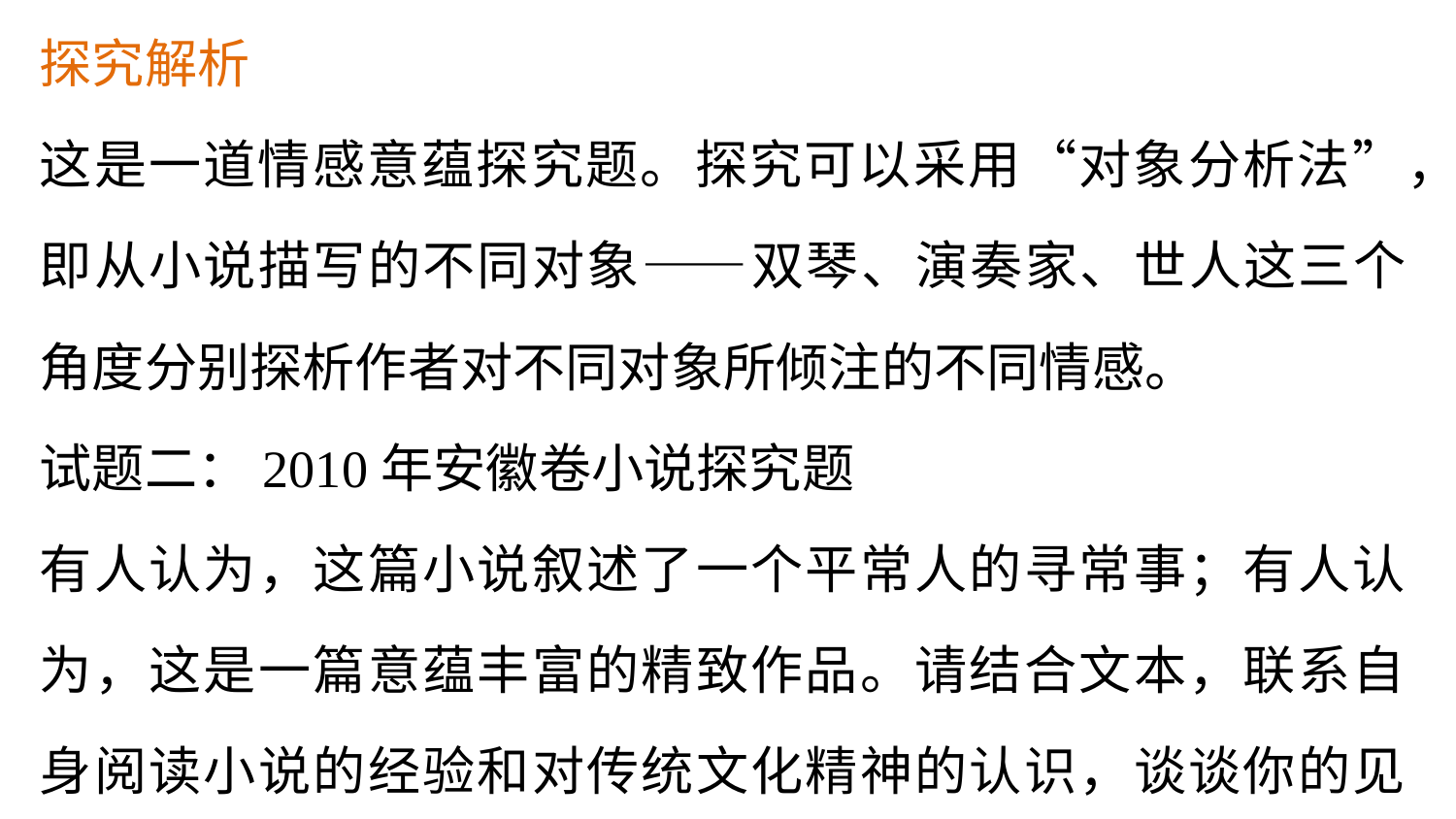

探究解析
这是一道情感意蕴探究题。探究可以采用“对象分析法”，即从小说描写的不同对象——双琴、演奏家、世人这三个角度分别探析作者对不同对象所倾注的不同情感。
试题二：2010年安徽卷小说探究题
有人认为，这篇小说叙述了一个平常人的寻常事；有人认为，这是一篇意蕴丰富的精致作品。请结合文本，联系自身阅读小说的经验和对传统文化精神的认识，谈谈你的见解。